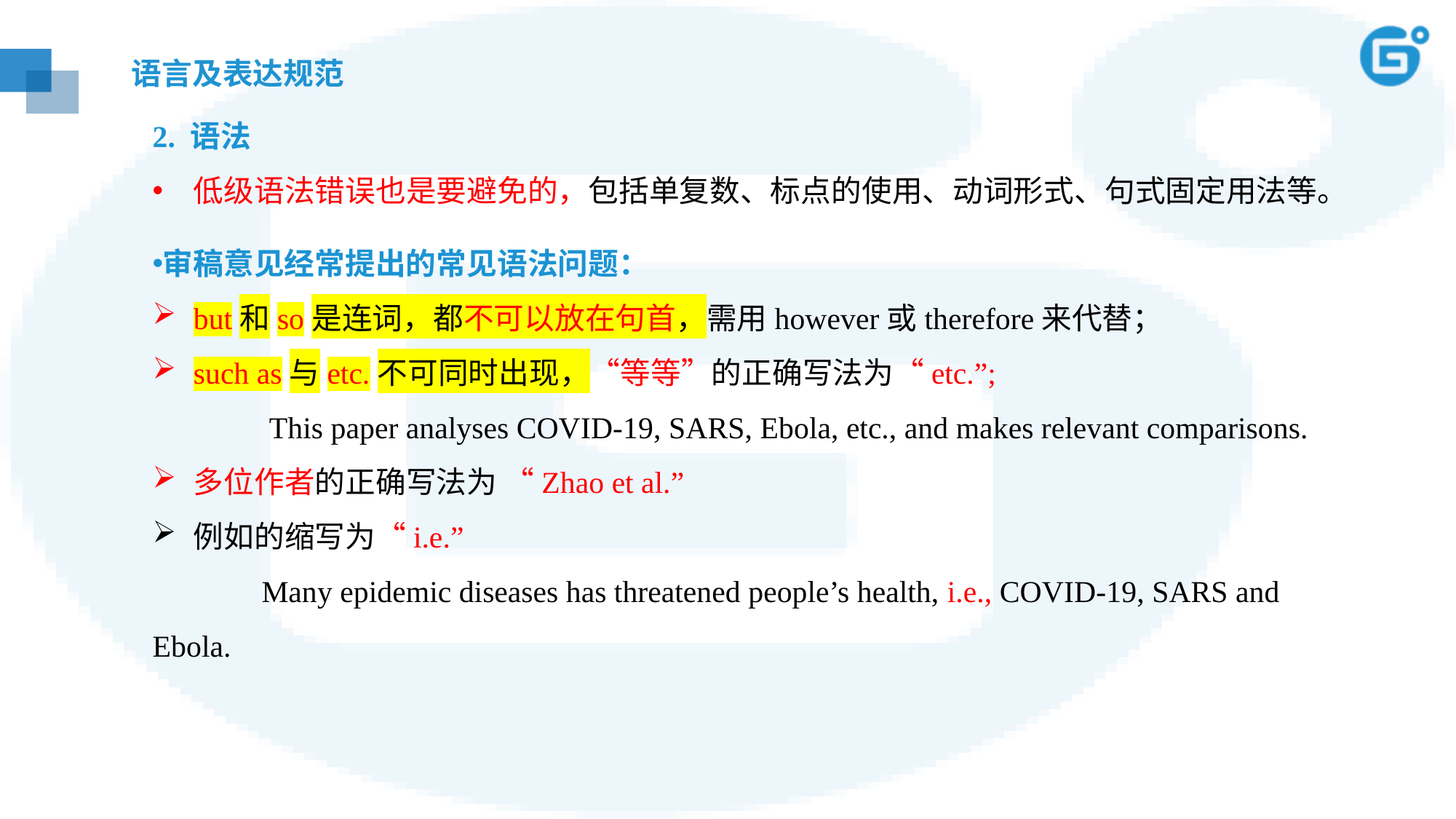

语言及表达规范
2. 语法
低级语法错误也是要避免的，包括单复数、标点的使用、动词形式、句式固定用法等。

审稿意见经常提出的常见语法问题：
but和so是连词，都不可以放在句首，需用however或therefore来代替；
such as与etc.不可同时出现，“等等”的正确写法为“etc.”;
	 This paper analyses COVID-19, SARS, Ebola, etc., and makes relevant comparisons.
多位作者的正确写法为 “Zhao et al.”
例如的缩写为“i.e.”
	Many epidemic diseases has threatened people’s health, i.e., COVID-19, SARS and Ebola.